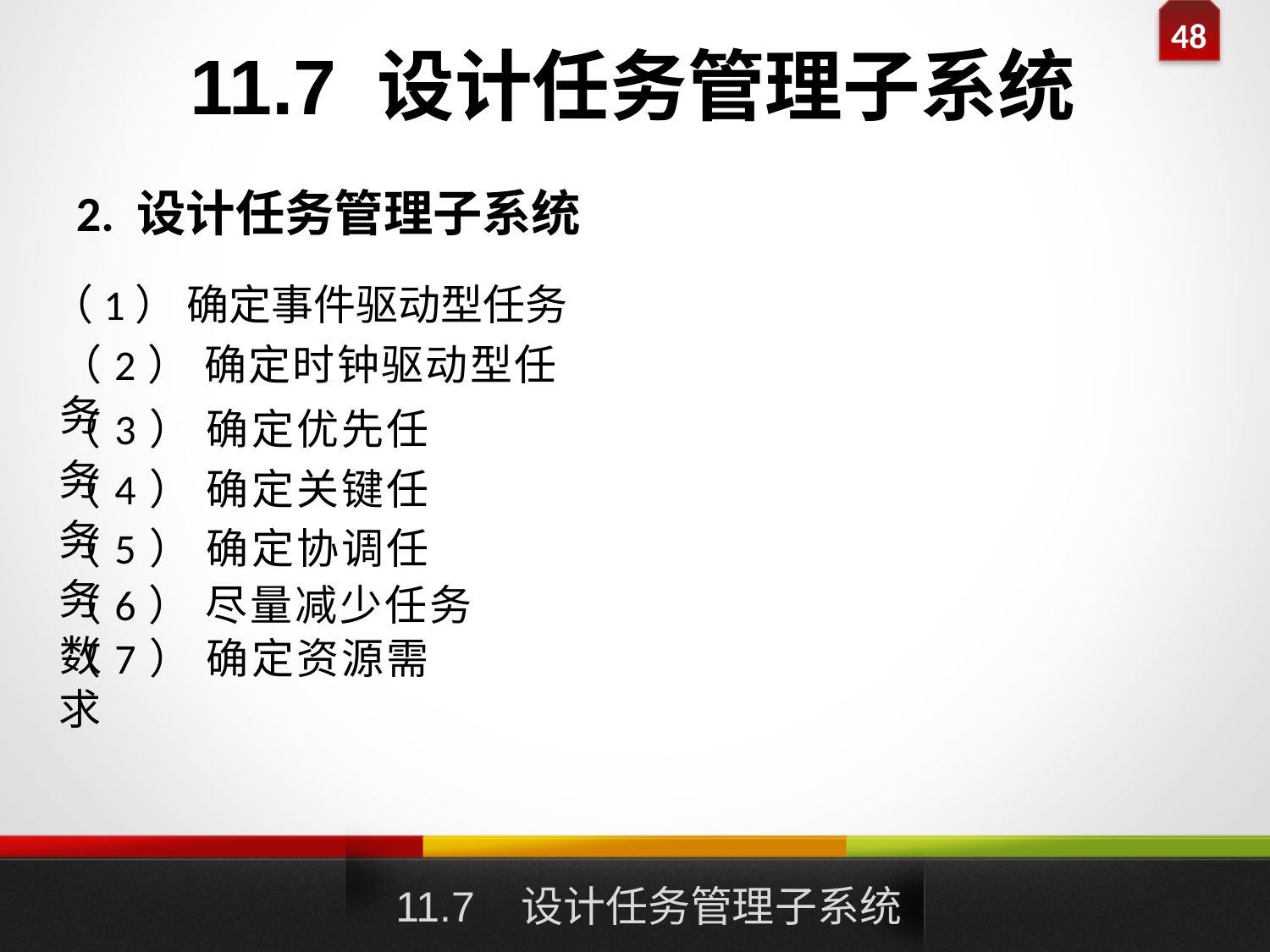

# 11.7 设计任务管理子系统
2. 设计任务管理子系统
（1） 确定事件驱动型任务
（2） 确定时钟驱动型任务
（3） 确定优先任务
（4） 确定关键任务
（5） 确定协调任务
（6） 尽量减少任务数
（7） 确定资源需求
11.7   设计任务管理子系统